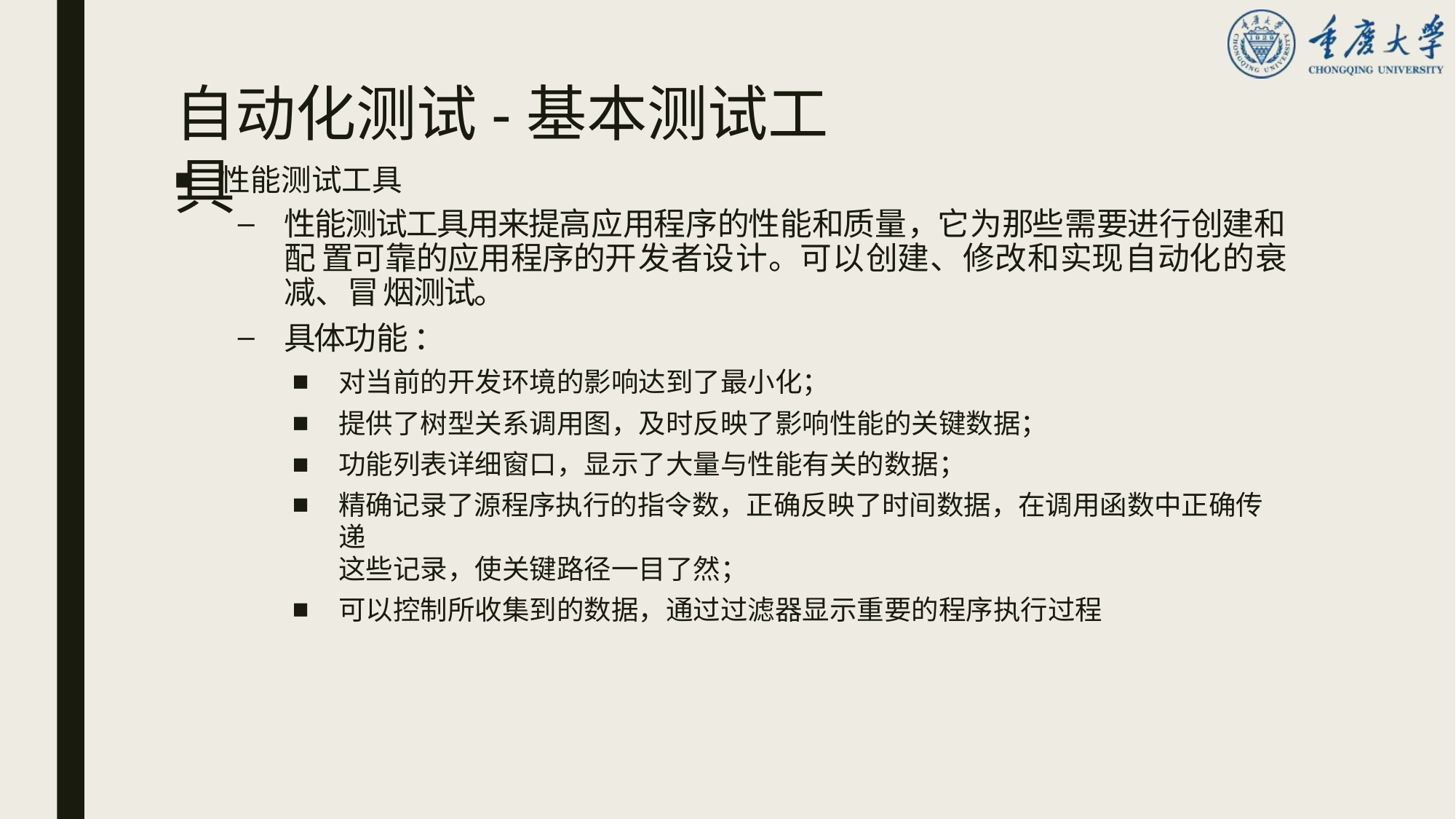

# 自动化测试-基本测试工具
性能测试工具
性能测试工具用来提高应用程序的性能和质量，它为那些需要进行创建和配 置可靠的应用程序的开发者设计。可以创建、修改和实现自动化的衰减、冒 烟测试。
具体功能：
对当前的开发环境的影响达到了最小化；
提供了树型关系调用图，及时反映了影响性能的关键数据；
功能列表详细窗口，显示了大量与性能有关的数据；
精确记录了源程序执行的指令数，正确反映了时间数据，在调用函数中正确传递
这些记录，使关键路径一目了然；
可以控制所收集到的数据，通过过滤器显示重要的程序执行过程